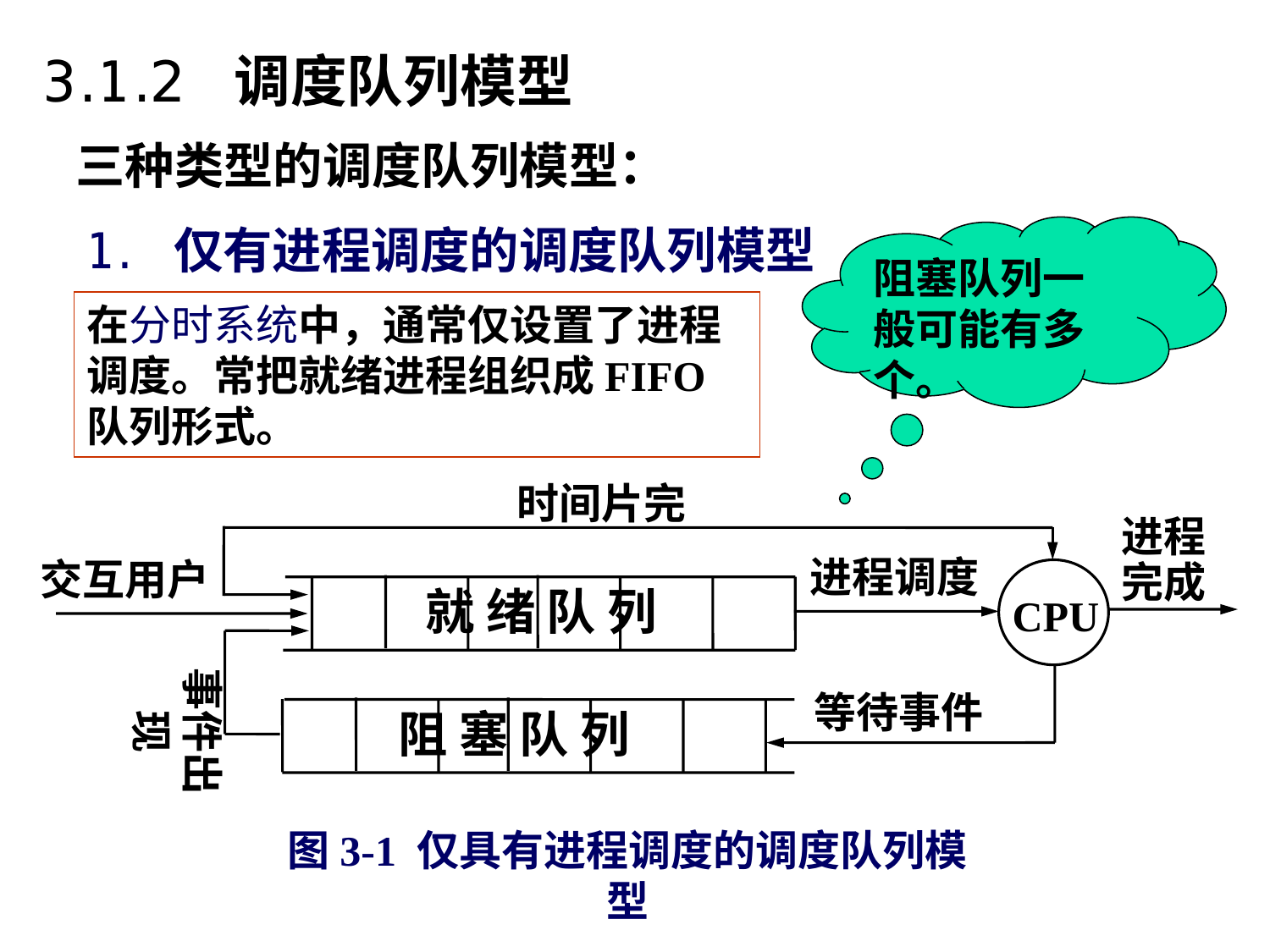

# 3.1.2  调度队列模型
三种类型的调度队列模型：
1.  仅有进程调度的调度队列模型
阻塞队列一般可能有多个。
在分时系统中，通常仅设置了进程调度。常把就绪进程组织成FIFO队列形式。
时间片完
进程完成

进程调度
交互用户

就 绪 队 列

CPU

事件出现

等待事件
阻 塞 队 列

图3-1 仅具有进程调度的调度队列模型
10